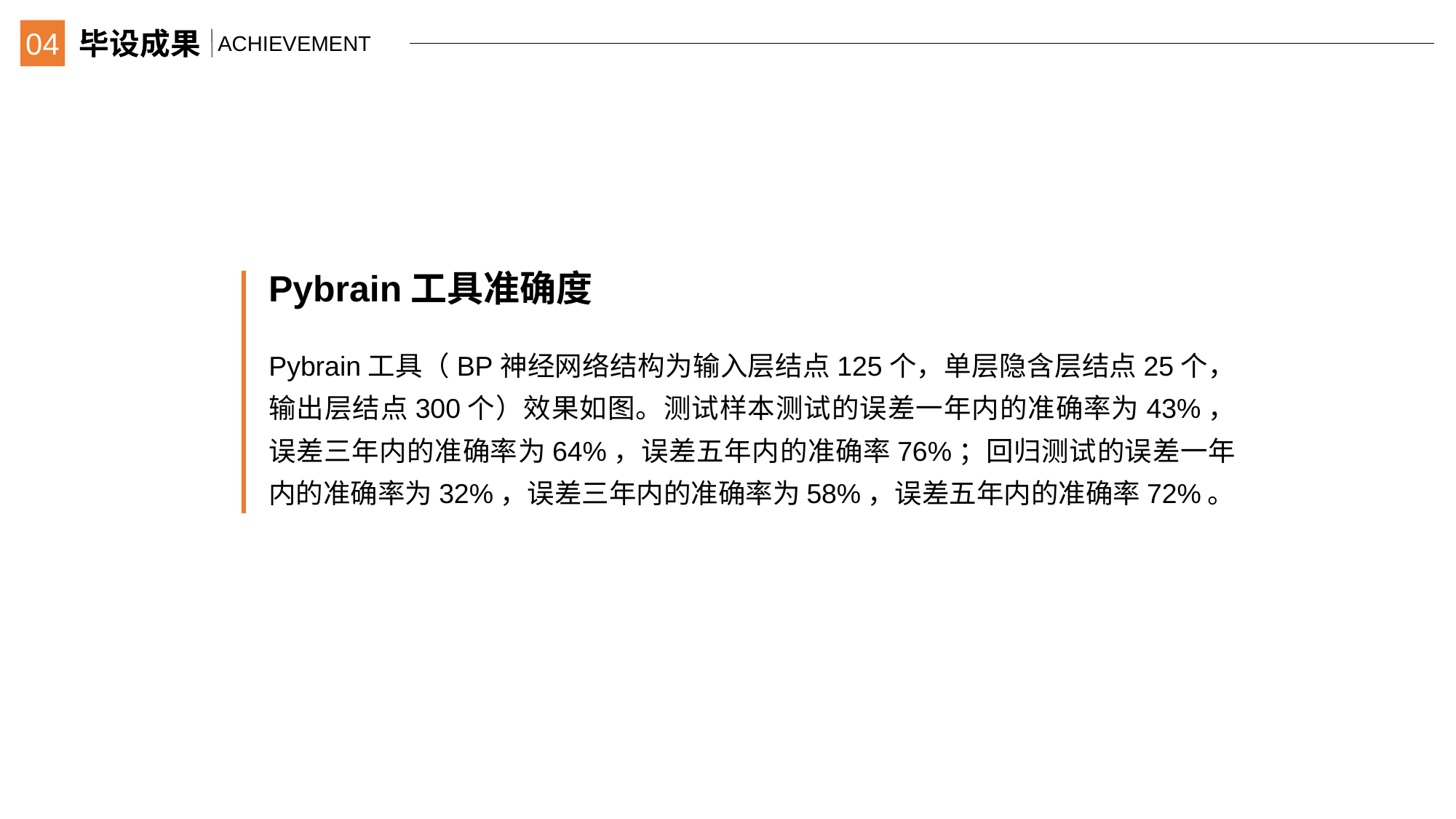

04
毕设成果

ACHIEVEMENT
Pybrain工具准确度

Pybrain工具（BP神经网络结构为输入层结点125个，单层隐含层结点25个，输出层结点300个）效果如图。测试样本测试的误差一年内的准确率为43%，误差三年内的准确率为64%，误差五年内的准确率76%；回归测试的误差一年内的准确率为32%，误差三年内的准确率为58%，误差五年内的准确率72%。